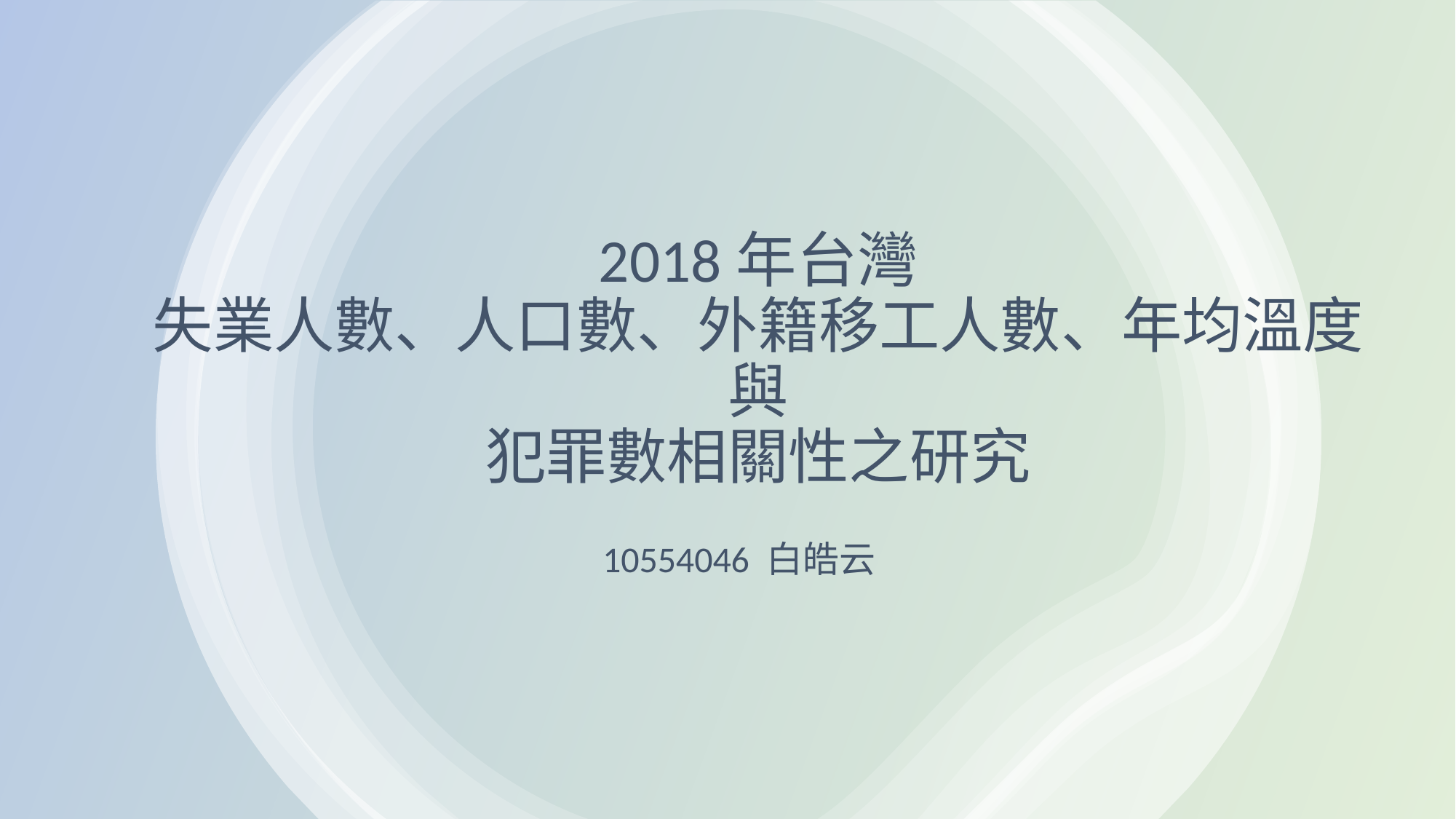

# 2018年台灣 失業人數、人口數、外籍移工人數、年均溫度 與 犯罪數相關性之研究
10554046 白皓云